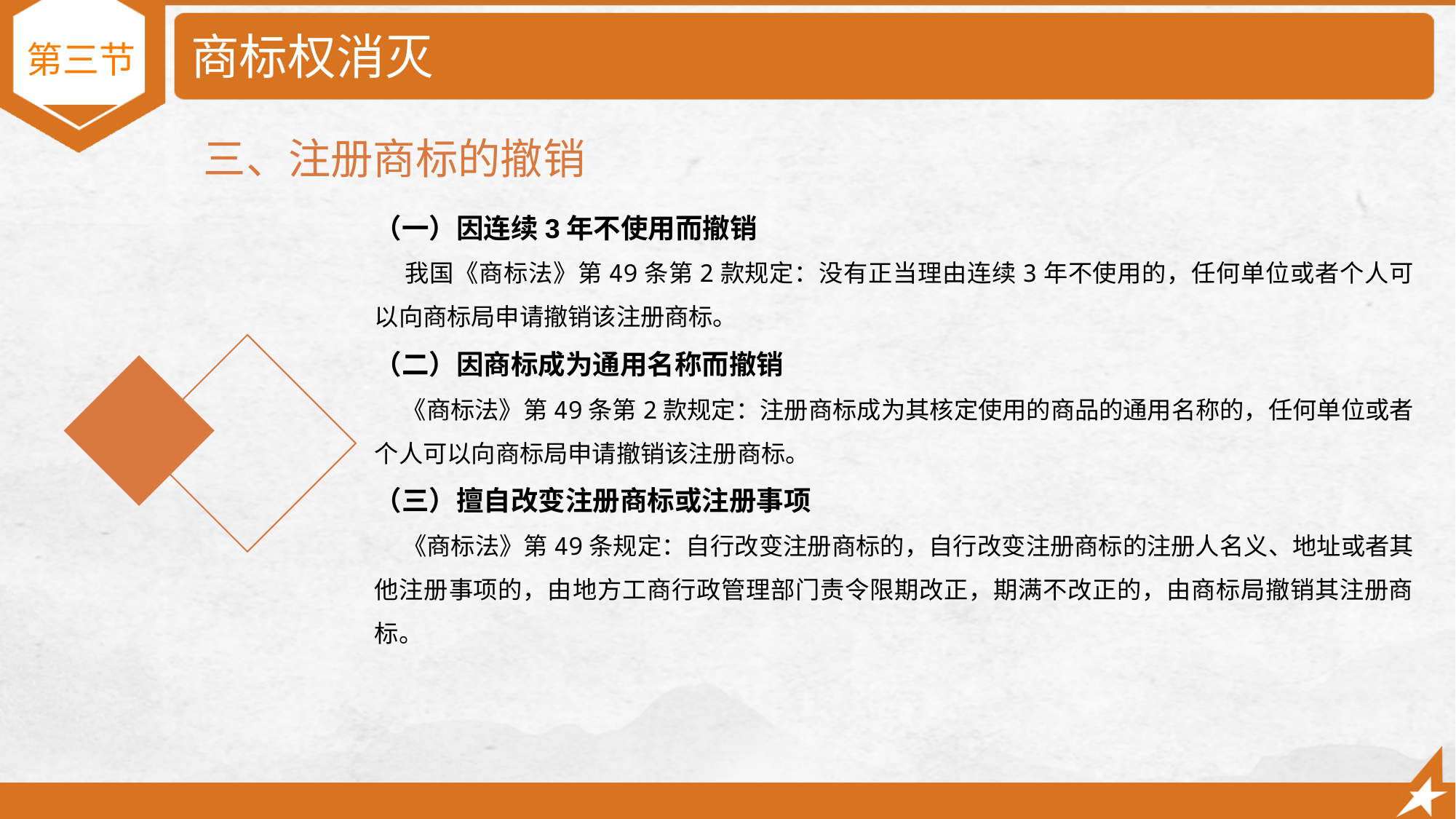

# 商标权消灭
第三节
三、注册商标的撤销
（一）因连续3年不使用而撤销
    我国《商标法》第49条第2款规定：没有正当理由连续3年不使用的，任何单位或者个人可以向商标局申请撤销该注册商标。
（二）因商标成为通用名称而撤销
    《商标法》第49条第2款规定：注册商标成为其核定使用的商品的通用名称的，任何单位或者个人可以向商标局申请撤销该注册商标。
（三）擅自改变注册商标或注册事项
    《商标法》第49条规定：自行改变注册商标的，自行改变注册商标的注册人名义、地址或者其他注册事项的，由地方工商行政管理部门责令限期改正，期满不改正的，由商标局撤销其注册商标。